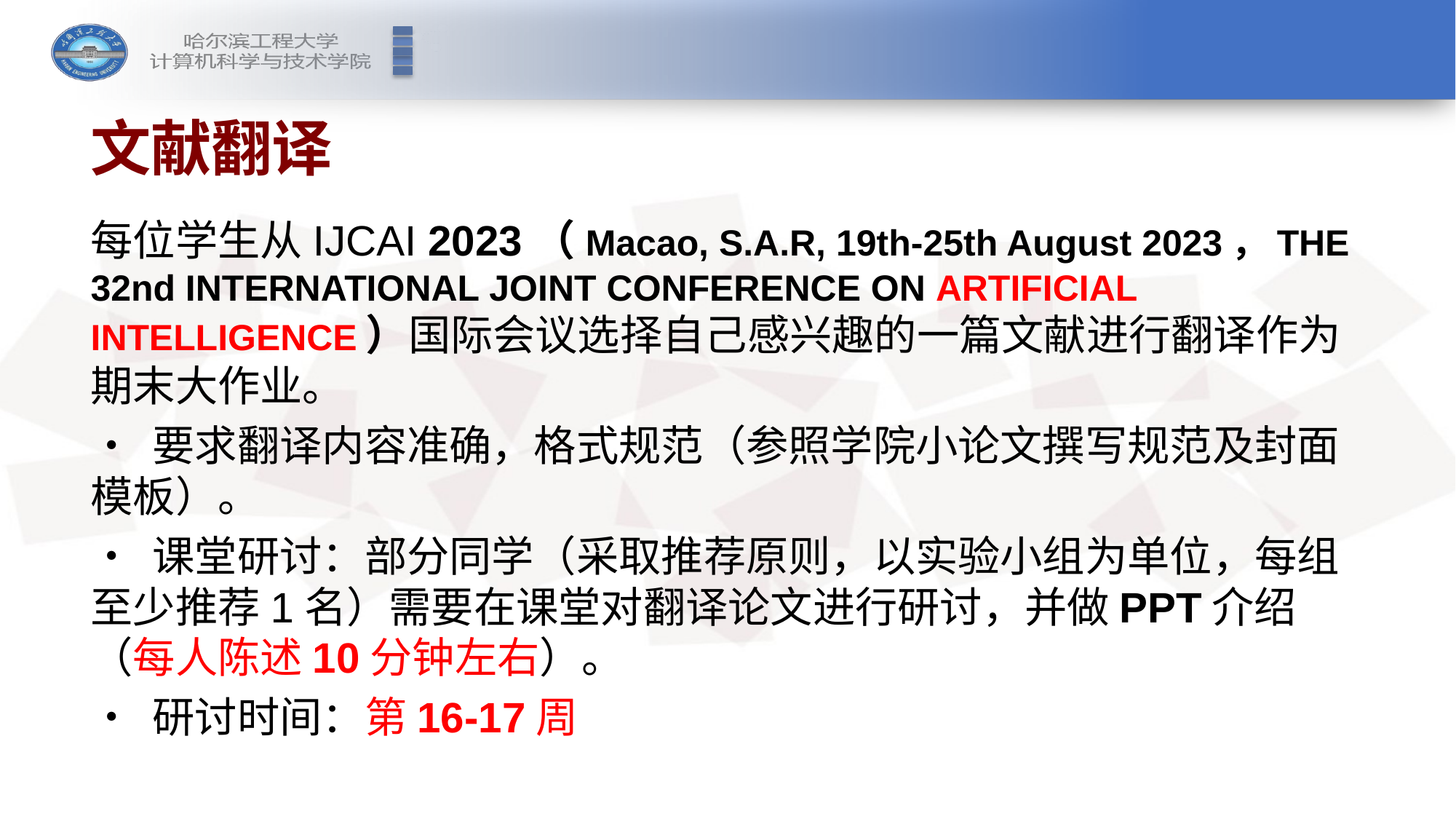

文献翻译
每位学生从IJCAI 2023（Macao, S.A.R, 19th-25th August 2023，THE 32nd INTERNATIONAL JOINT CONFERENCE ON ARTIFICIAL INTELLIGENCE）国际会议选择自己感兴趣的一篇文献进行翻译作为期末大作业。
• 要求翻译内容准确，格式规范（参照学院小论文撰写规范及封面模板）。
• 课堂研讨：部分同学（采取推荐原则，以实验小组为单位，每组至少推荐1名）需要在课堂对翻译论文进行研讨，并做PPT介绍（每人陈述10分钟左右）。
• 研讨时间：第16-17周